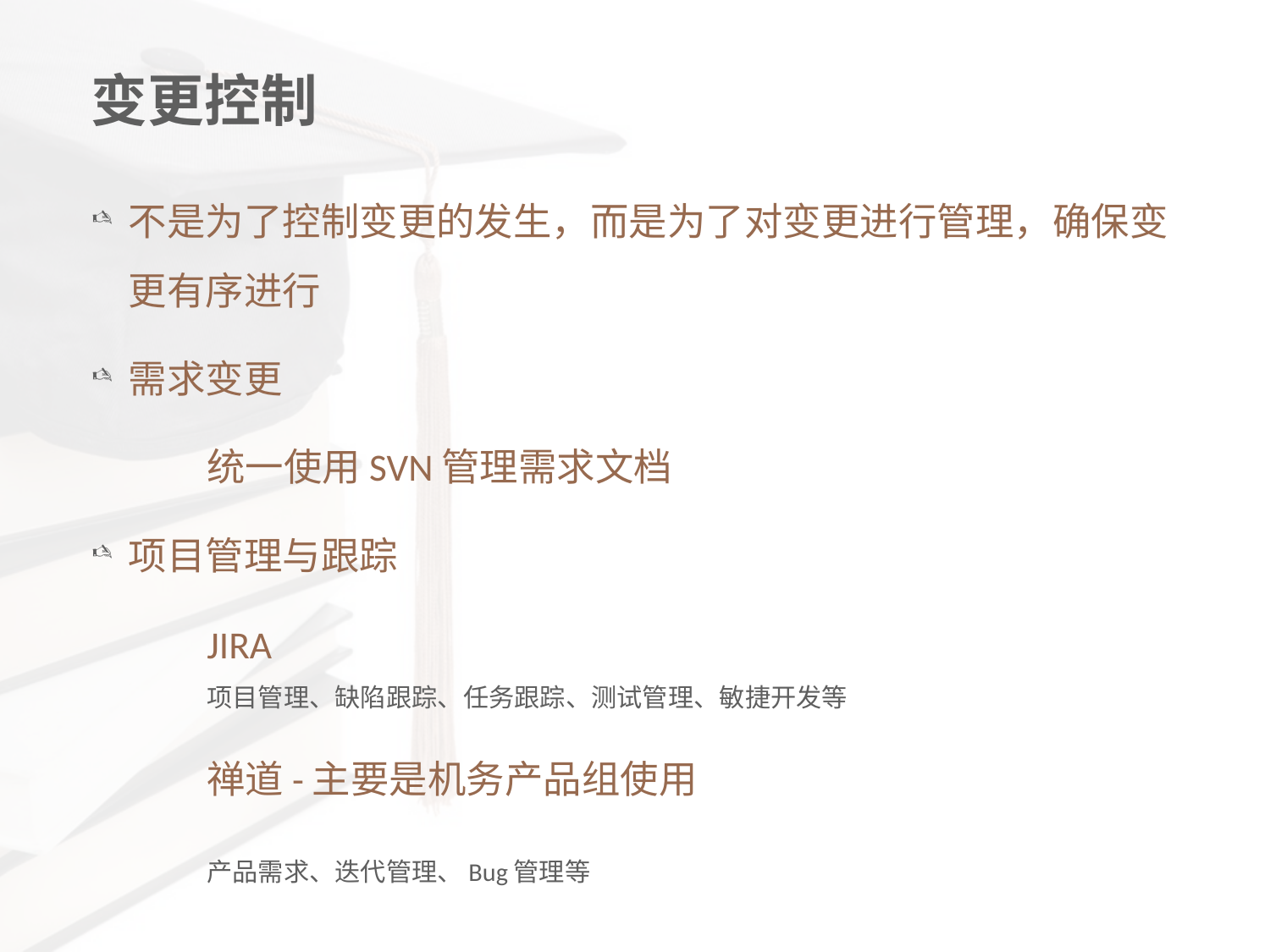

# 变更控制
不是为了控制变更的发生，而是为了对变更进行管理，确保变更有序进行
需求变更
	统一使用SVN管理需求文档
项目管理与跟踪
	JIRA
	项目管理、缺陷跟踪、任务跟踪、测试管理、敏捷开发等
	禅道-主要是机务产品组使用
	产品需求、迭代管理、Bug管理等